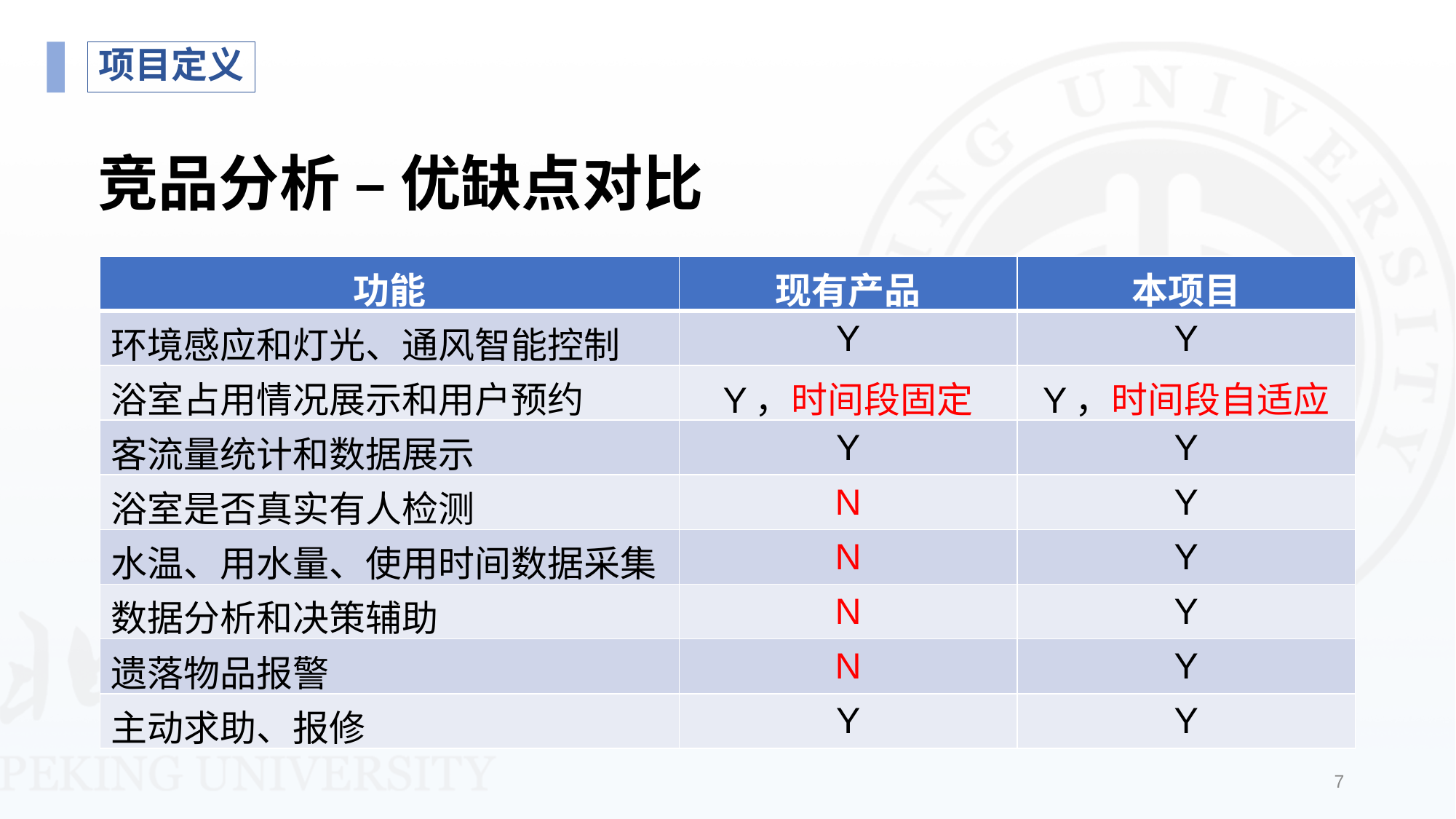

项目定义
# 竞品分析 – 优缺点对比
| 功能 | 现有产品 | 本项目 |
| --- | --- | --- |
| 环境感应和灯光、通风智能控制 | Y | Y |
| 浴室占用情况展示和用户预约 | Y，时间段固定 | Y，时间段自适应 |
| 客流量统计和数据展示 | Y | Y |
| 浴室是否真实有人检测 | N | Y |
| 水温、用水量、使用时间数据采集 | N | Y |
| 数据分析和决策辅助 | N | Y |
| 遗落物品报警 | N | Y |
| 主动求助、报修 | Y | Y |
7